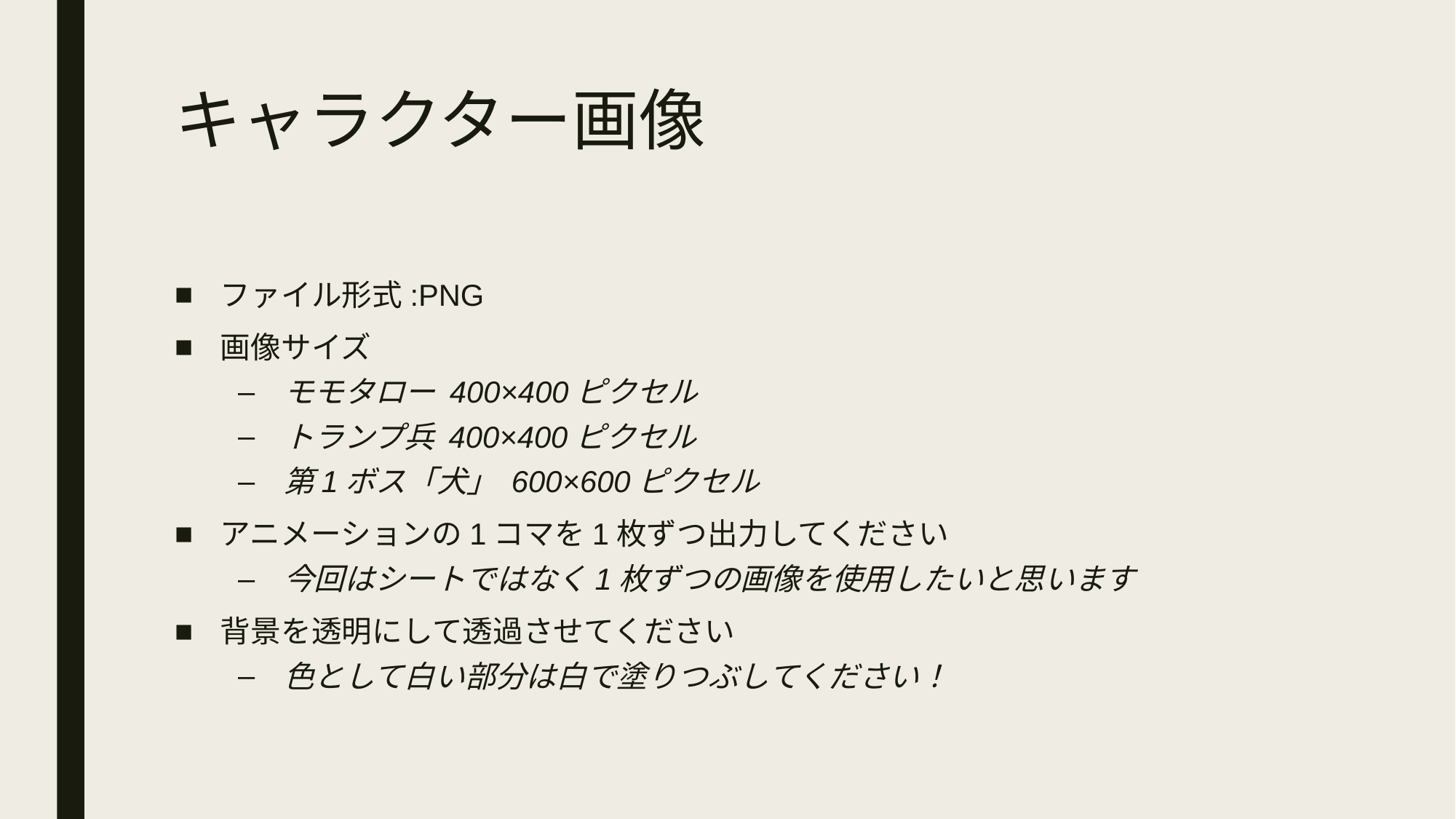

# キャラクター画像
ファイル形式:PNG
画像サイズ
モモタロー 400×400ピクセル
トランプ兵 400×400ピクセル
第1ボス「犬」 600×600ピクセル
アニメーションの1コマを1枚ずつ出力してください
今回はシートではなく1枚ずつの画像を使用したいと思います
背景を透明にして透過させてください
色として白い部分は白で塗りつぶしてください！